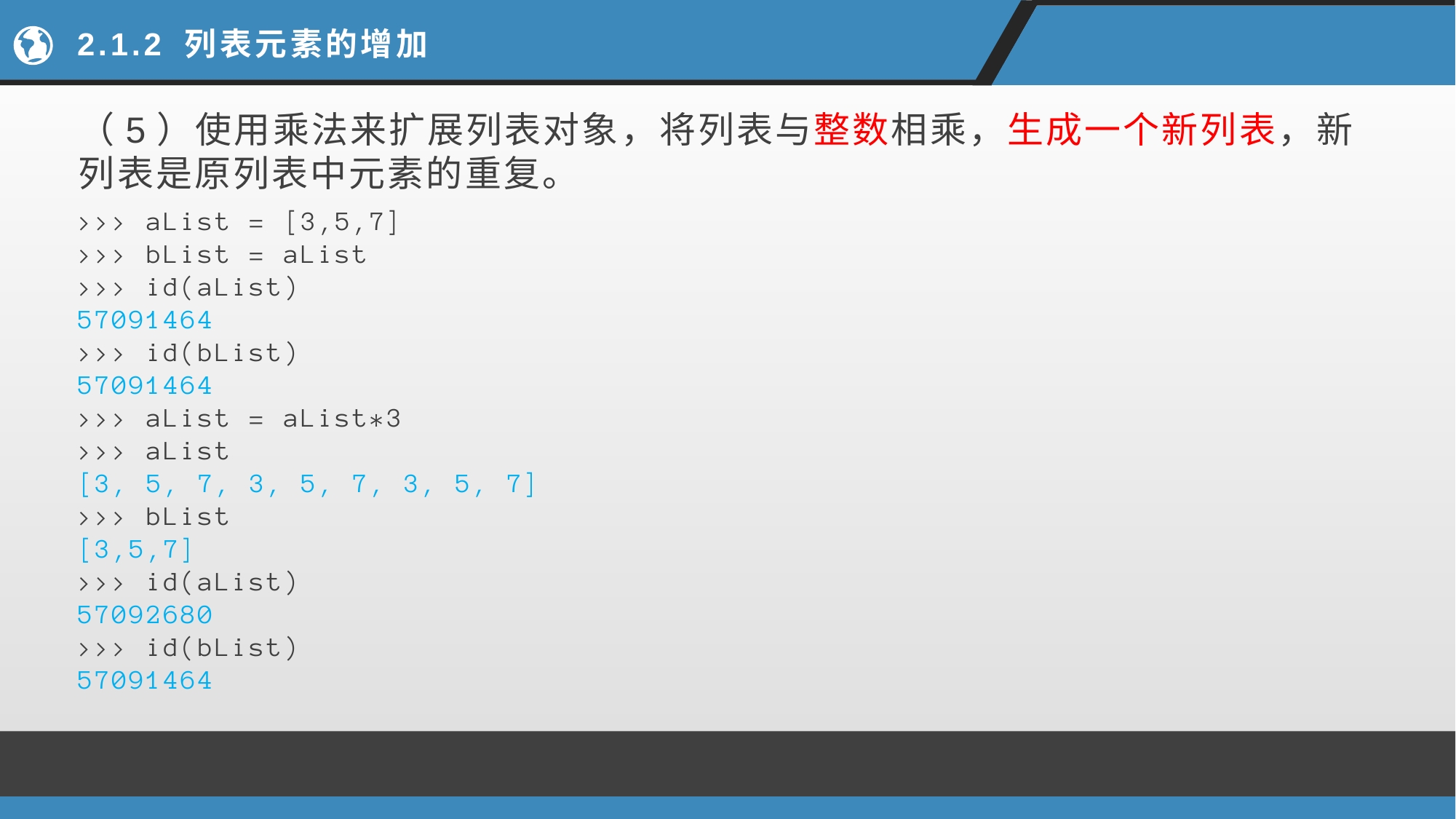

# 2.1.2 列表元素的增加

（5）使用乘法来扩展列表对象，将列表与整数相乘，生成一个新列表，新列表是原列表中元素的重复。
>>> aList = [3,5,7]
>>> bList = aList
>>> id(aList)
57091464
>>> id(bList)
57091464
>>> aList = aList*3
>>> aList
[3, 5, 7, 3, 5, 7, 3, 5, 7]
>>> bList
[3,5,7]
>>> id(aList)
57092680
>>> id(bList)
57091464